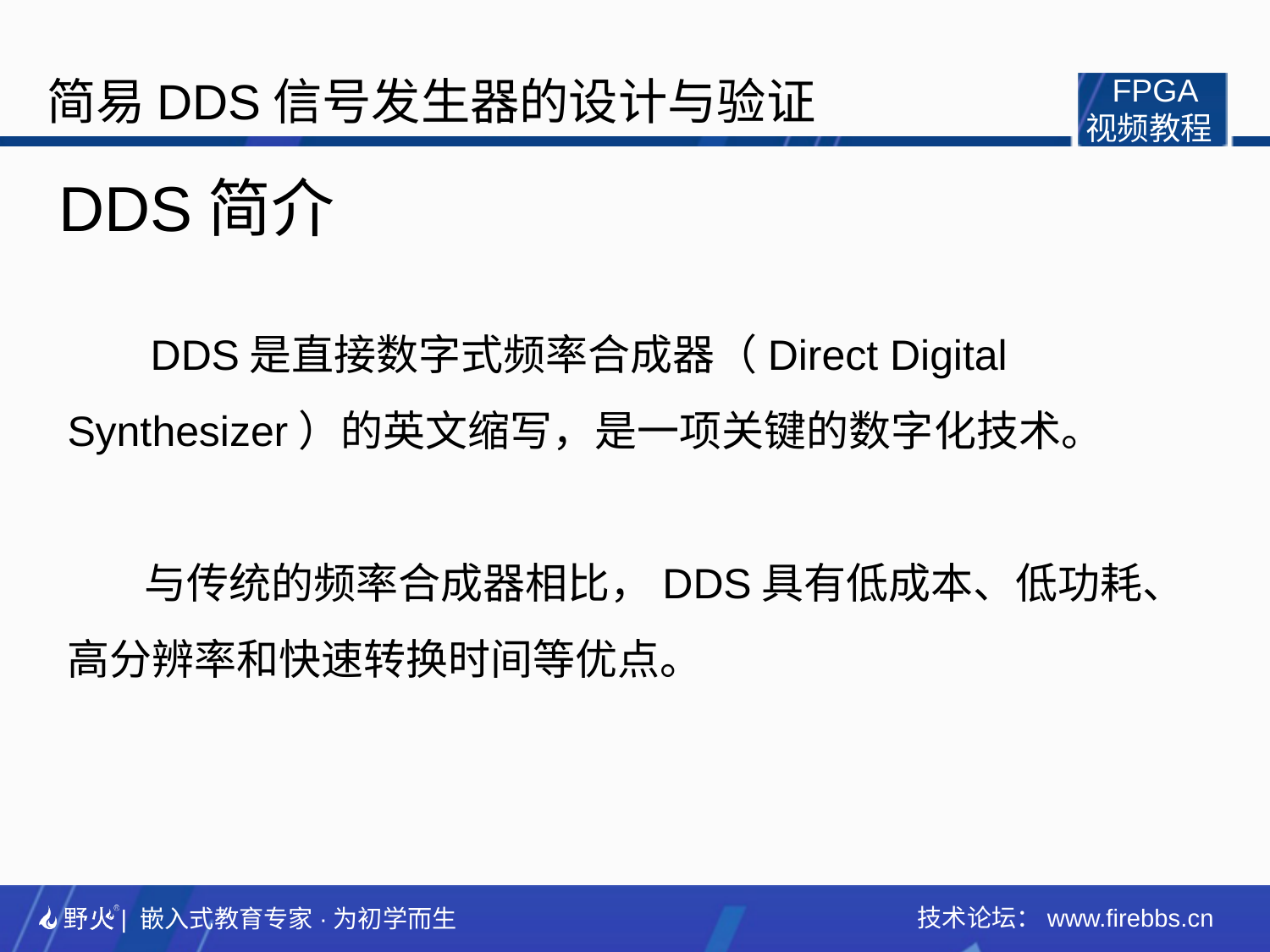

简易DDS信号发生器的设计与验证
   FPGA
视频教程
DDS简介
       DDS是直接数字式频率合成器（Direct Digital Synthesizer）的英文缩写，是一项关键的数字化技术。

       与传统的频率合成器相比，DDS具有低成本、低功耗、高分辨率和快速转换时间等优点。